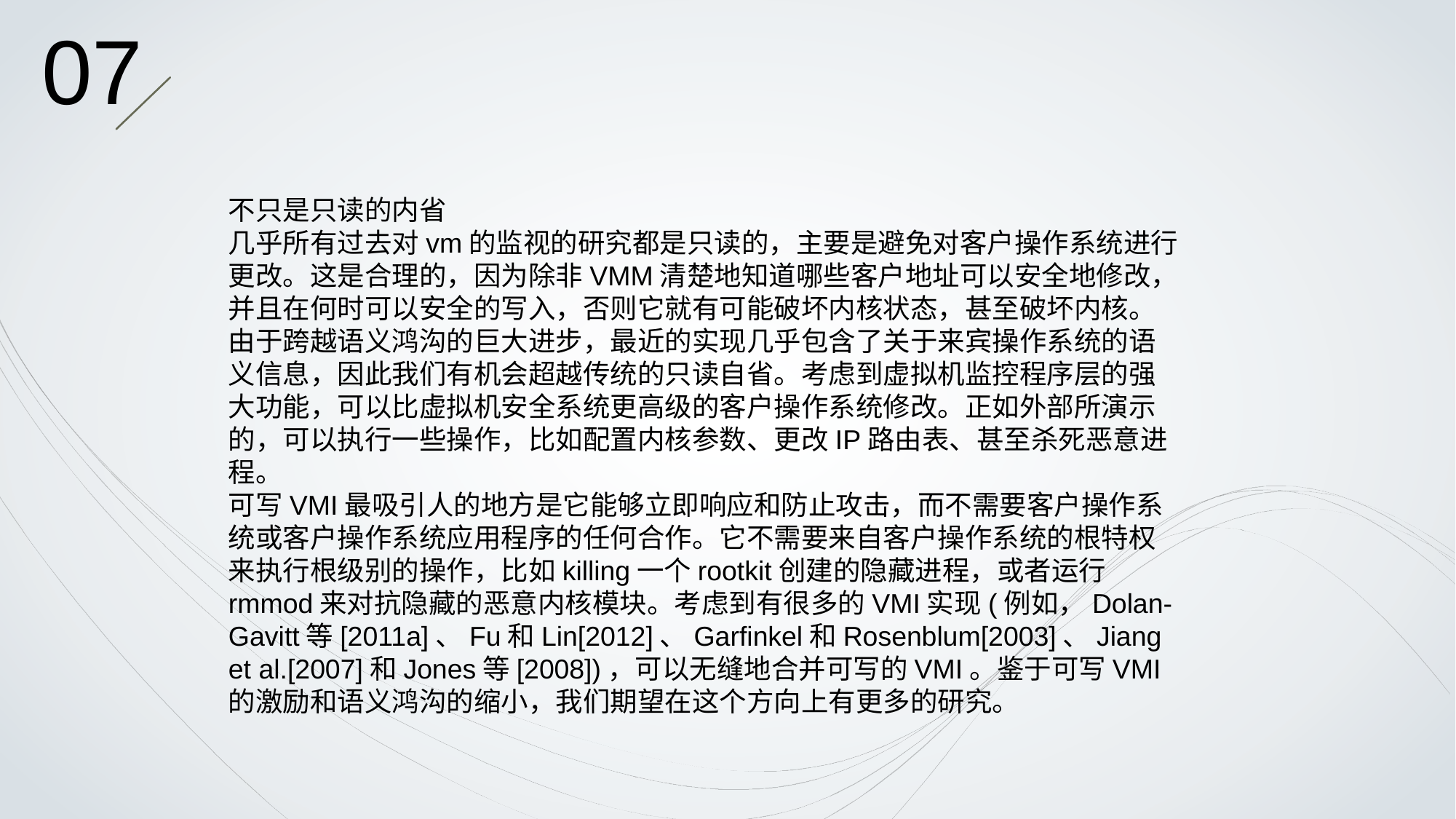

07
不只是只读的内省
几乎所有过去对vm的监视的研究都是只读的，主要是避免对客户操作系统进行更改。这是合理的，因为除非VMM清楚地知道哪些客户地址可以安全地修改，并且在何时可以安全的写入，否则它就有可能破坏内核状态，甚至破坏内核。
由于跨越语义鸿沟的巨大进步，最近的实现几乎包含了关于来宾操作系统的语义信息，因此我们有机会超越传统的只读自省。考虑到虚拟机监控程序层的强大功能，可以比虚拟机安全系统更高级的客户操作系统修改。正如外部所演示的，可以执行一些操作，比如配置内核参数、更改IP路由表、甚至杀死恶意进程。
可写VMI最吸引人的地方是它能够立即响应和防止攻击，而不需要客户操作系统或客户操作系统应用程序的任何合作。它不需要来自客户操作系统的根特权来执行根级别的操作，比如killing一个rootkit创建的隐藏进程，或者运行rmmod来对抗隐藏的恶意内核模块。考虑到有很多的VMI实现(例如，Dolan-Gavitt等[2011a]、Fu和Lin[2012]、Garfinkel和Rosenblum[2003]、Jiang et al.[2007]和Jones等[2008])，可以无缝地合并可写的VMI。鉴于可写VMI的激励和语义鸿沟的缩小，我们期望在这个方向上有更多的研究。